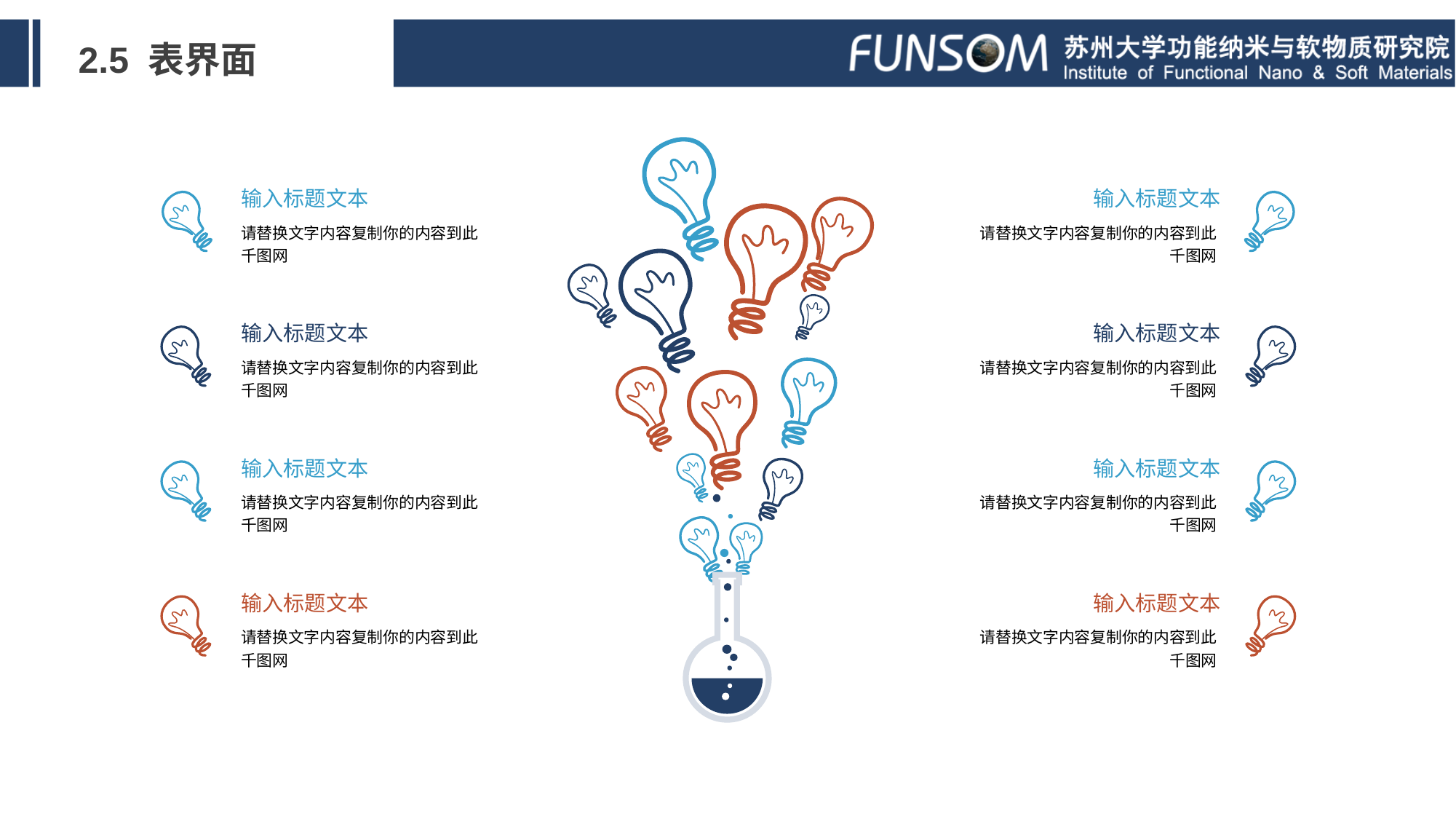

2.5 表界面

输入标题文本
请替换文字内容复制你的内容到此
千图网

输入标题文本
请替换文字内容复制你的内容到此
千图网

输入标题文本
请替换文字内容复制你的内容到此
千图网

输入标题文本
请替换文字内容复制你的内容到此
千图网

输入标题文本
请替换文字内容复制你的内容到此
千图网

输入标题文本
请替换文字内容复制你的内容到此
千图网

输入标题文本
请替换文字内容复制你的内容到此
千图网

输入标题文本
请替换文字内容复制你的内容到此
千图网